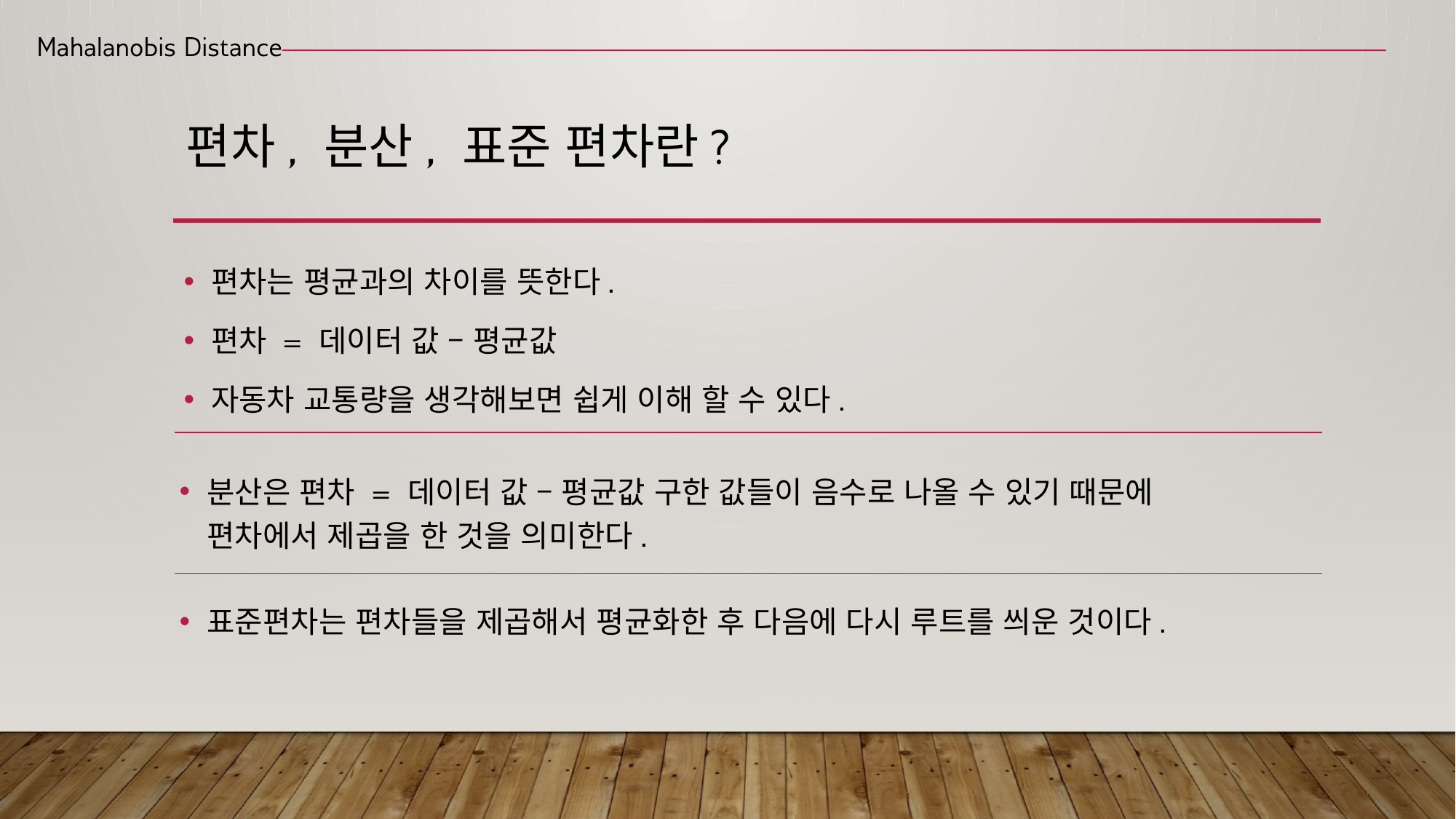

Mahalanobis Distance
# 편차, 분산, 표준 편차란?

편차는 평균과의 차이를 뜻한다.
편차 = 데이터 값 – 평균값
자동차 교통량을 생각해보면 쉽게 이해 할 수 있다.
분산은 편차 = 데이터 값 – 평균값 구한 값들이 음수로 나올 수 있기 때문에          편차에서 제곱을 한 것을 의미한다.
표준편차는 편차들을 제곱해서 평균화한 후 다음에 다시 루트를 씌운 것이다.